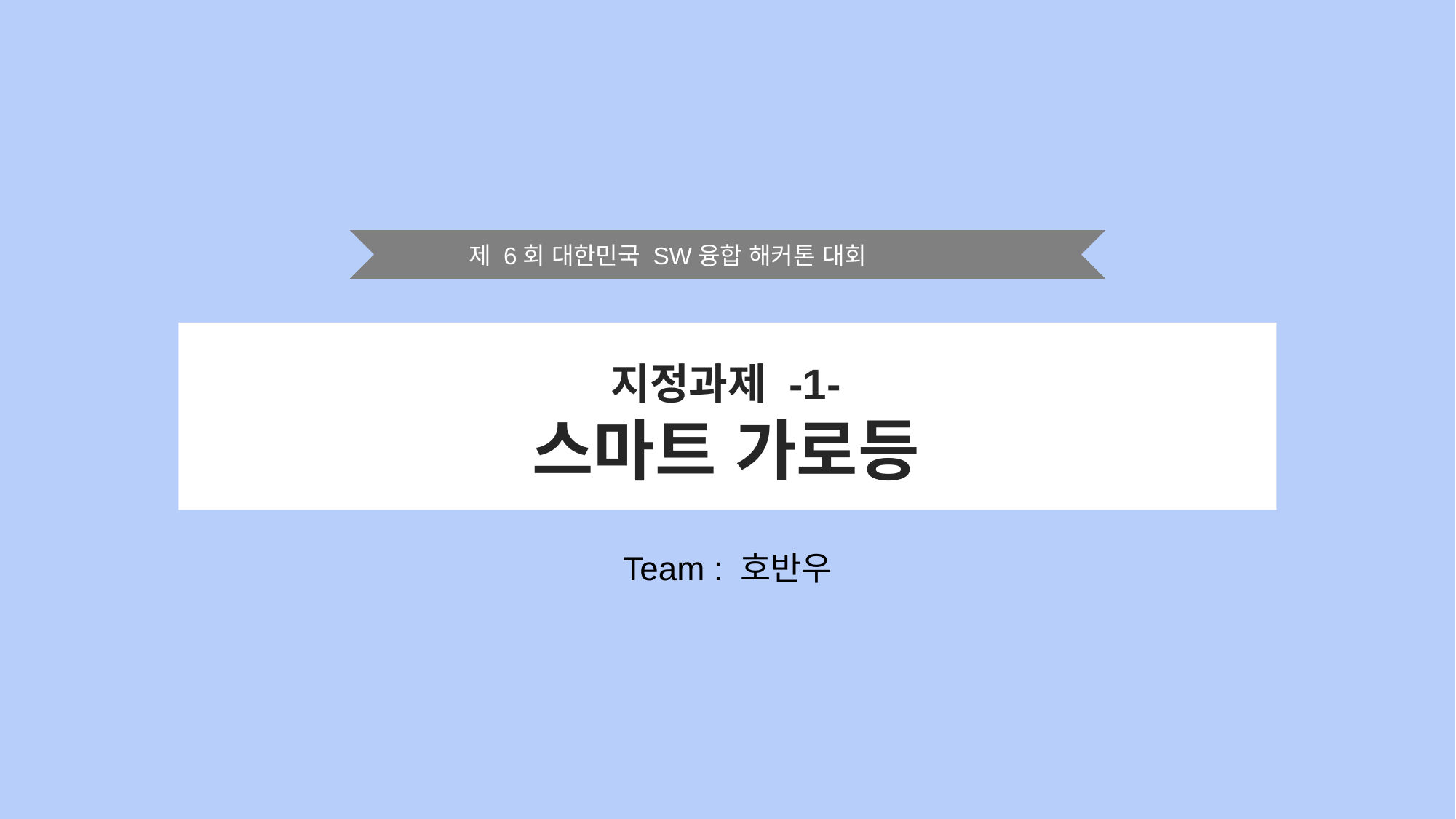

제 6회 대한민국 SW융합 해커톤 대회

지정과제 -1-
스마트 가로등
Team : 호반우